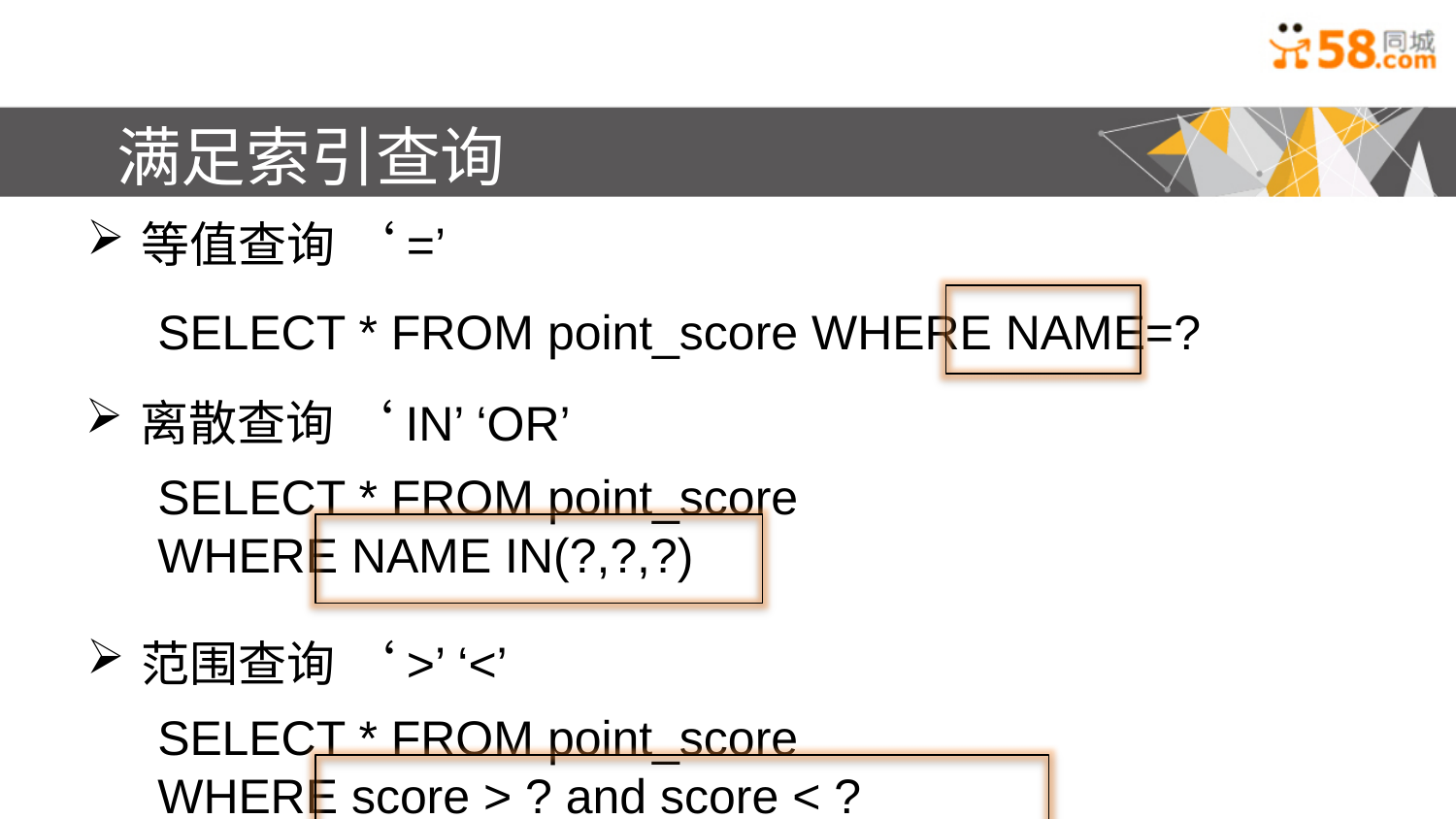

满足索引查询
等值查询 ‘=’

SELECT * FROM point_score WHERE NAME=?
离散查询 ‘IN’ ‘OR’
SELECT * FROM point_score
WHERE NAME IN(?,?,?)

范围查询 ‘>’ ‘<’
SELECT * FROM point_score
WHERE score > ? and score < ?